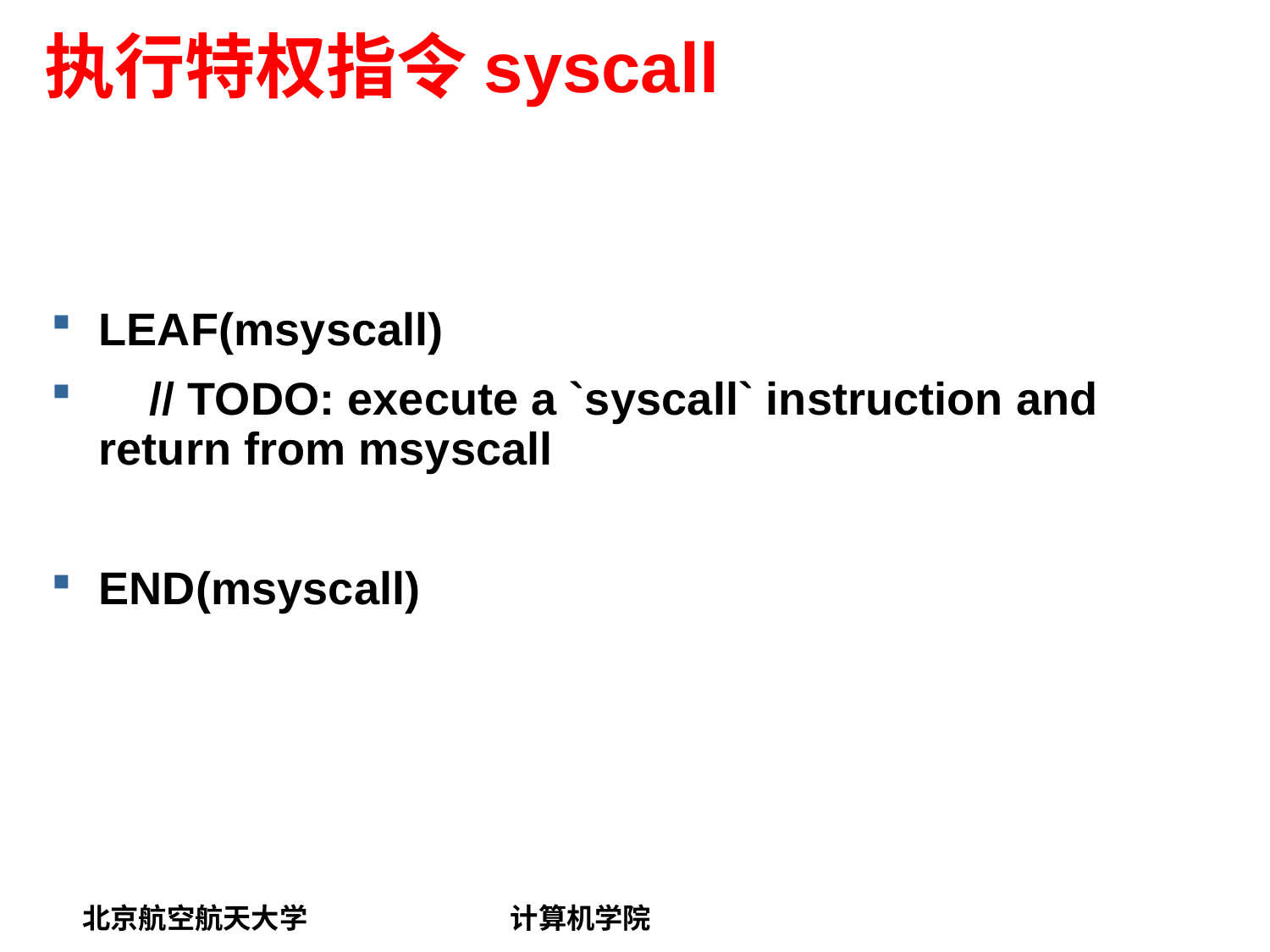

# 执行特权指令syscall
LEAF(msyscall)
    // TODO: execute a `syscall` instruction and return from msyscall

END(msyscall)